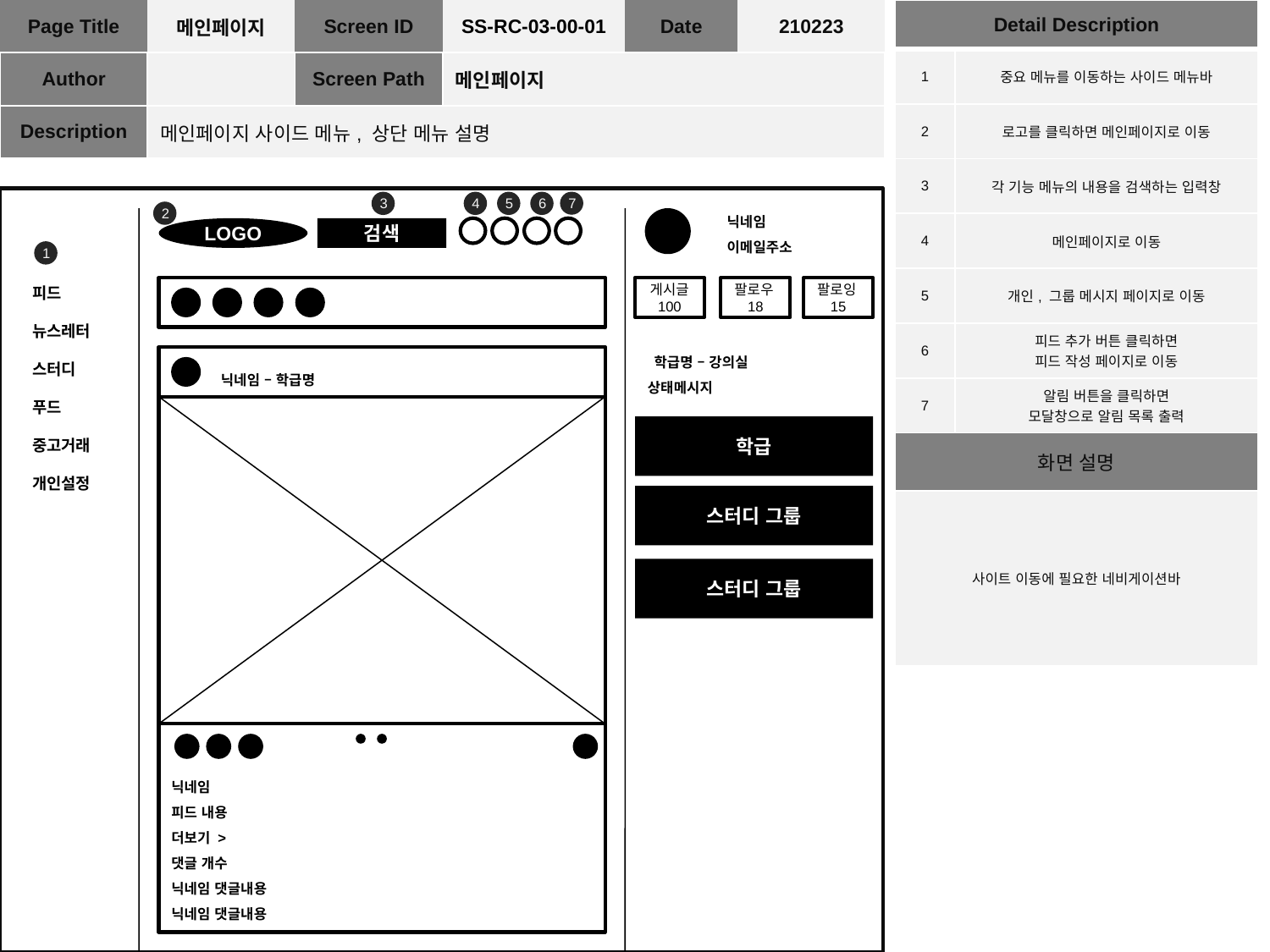

| Page Title | 메인페이지 | Screen ID | SS-RC-03-00-01 | Date | 210223 |
| --- | --- | --- | --- | --- | --- |
| Author |  | Screen Path | 메인페이지 |  |  |
| Description | 메인페이지 사이드 메뉴, 상단 메뉴 설명 |  |  |  |  |
| Detail Description |  |
| --- | --- |
| 1 | 중요 메뉴를 이동하는 사이드 메뉴바 |
| 2 | 로고를 클릭하면 메인페이지로 이동 |
| 3 | 각 기능 메뉴의 내용을 검색하는 입력창 |
| 4 | 메인페이지로 이동 |
| 5 | 개인, 그룹 메시지 페이지로 이동 |
| 6 | 피드 추가 버튼 클릭하면 피드 작성 페이지로 이동 |
| 7 | 알림 버튼을 클릭하면 모달창으로 알림 목록 출력 |
| 화면 설명 |  |
| 사이트 이동에 필요한 네비게이션바 |  |

3

4

5

6

7

2

닉네임
이메일주소

LOGO
검색

1

피드
뉴스레터
스터디
푸드
중고거래
개인설정

게시글
100
팔로우18
팔로잉15

 학급명 – 강의실
상태메시지

닉네임 – 학급명
5

6

학급
스터디 그룹
8

스터디 그룹
9

10

닉네임
피드 내용
더보기 >
댓글 개수
닉네임 댓글내용
닉네임 댓글내용